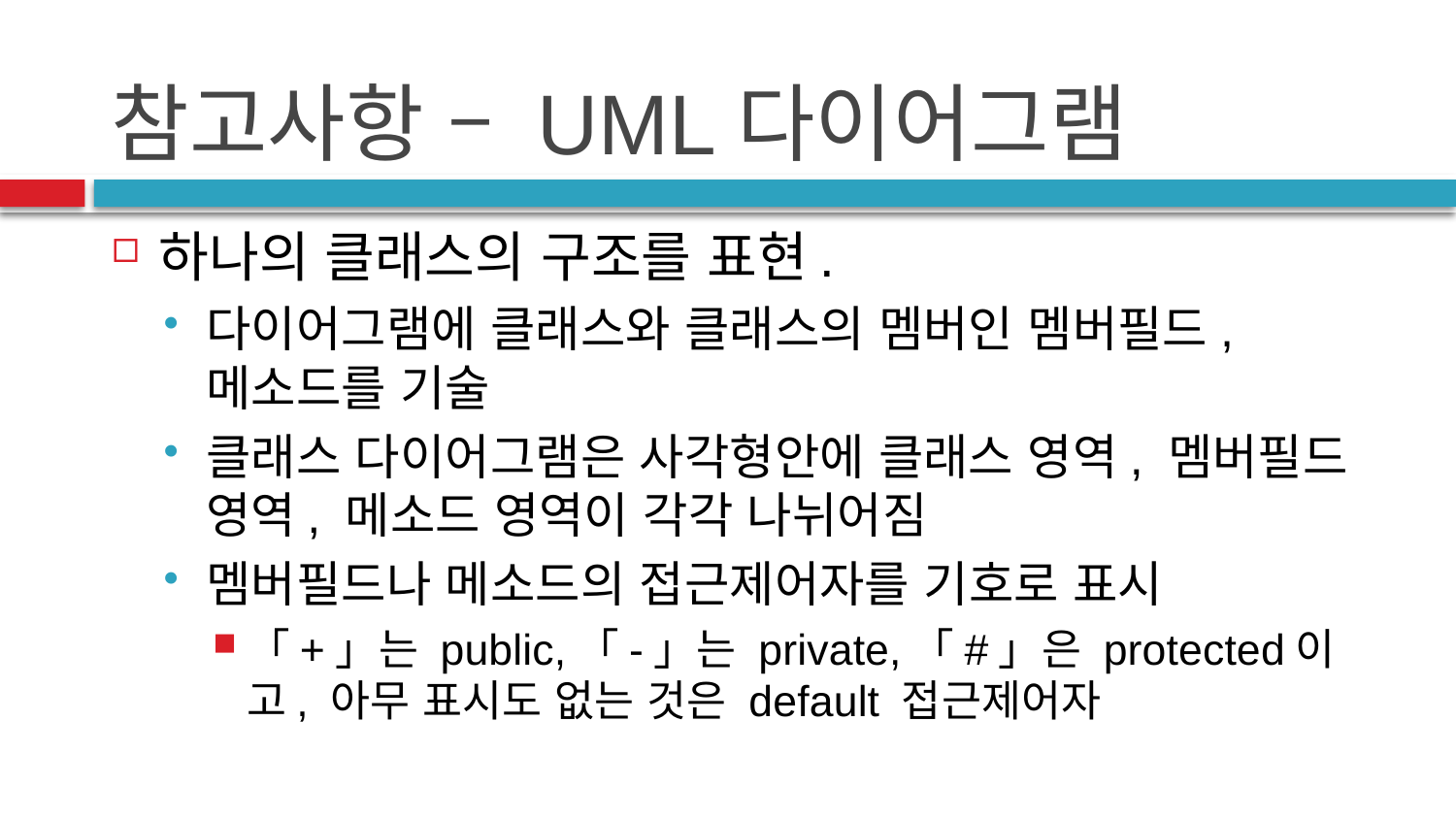

# 참고사항 – UML다이어그램
하나의 클래스의 구조를 표현.
다이어그램에 클래스와 클래스의 멤버인 멤버필드, 메소드를 기술
클래스 다이어그램은 사각형안에 클래스 영역, 멤버필드 영역, 메소드 영역이 각각 나뉘어짐
멤버필드나 메소드의 접근제어자를 기호로 표시
「+」는 public,「-」는 private,「#」은 protected이고, 아무 표시도 없는 것은 default 접근제어자